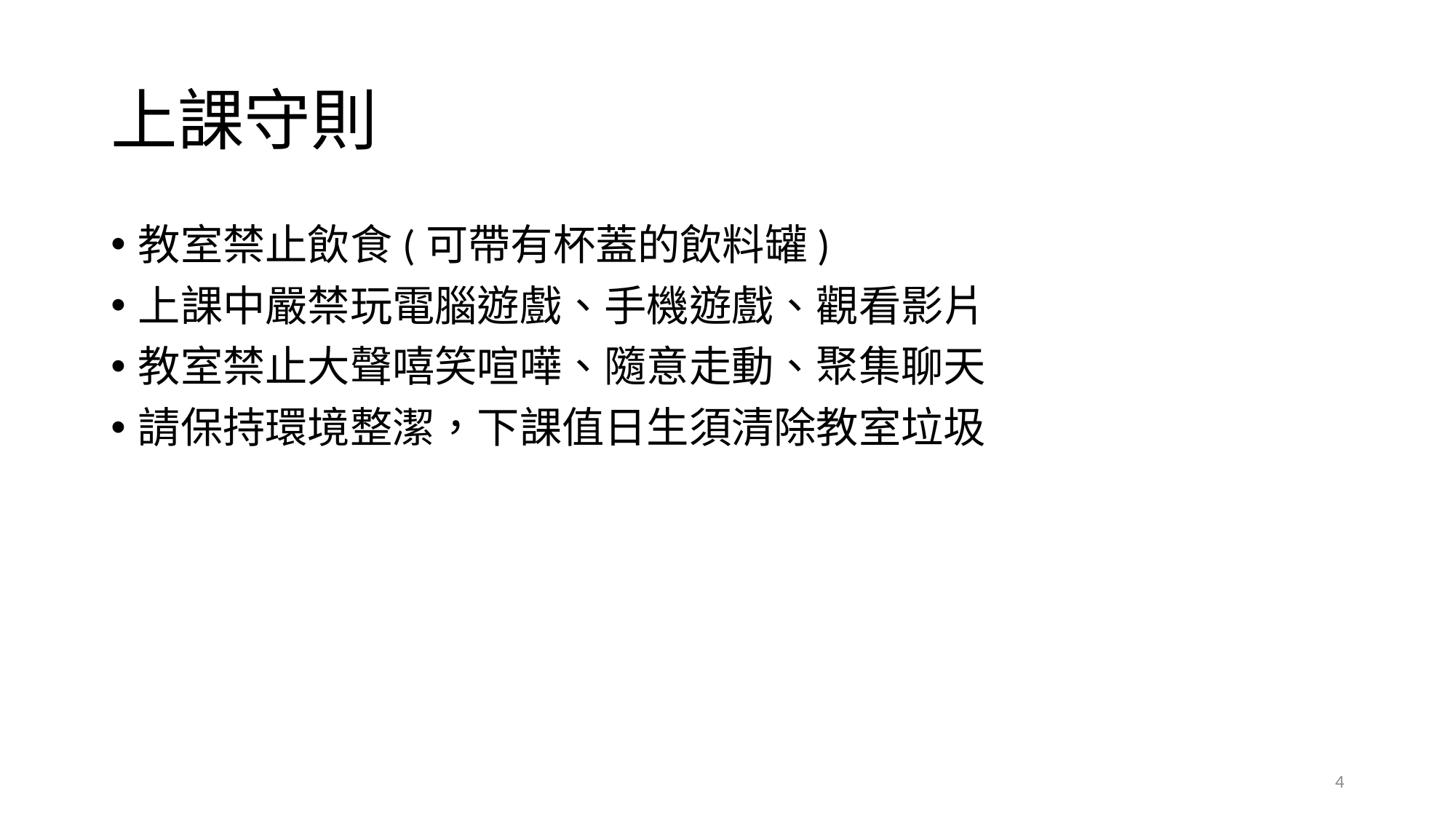

# 上課守則
教室禁止飲食(可帶有杯蓋的飲料罐)
上課中嚴禁玩電腦遊戲、手機遊戲、觀看影片
教室禁止大聲嘻笑喧嘩、隨意走動、聚集聊天
請保持環境整潔，下課值日生須清除教室垃圾
4